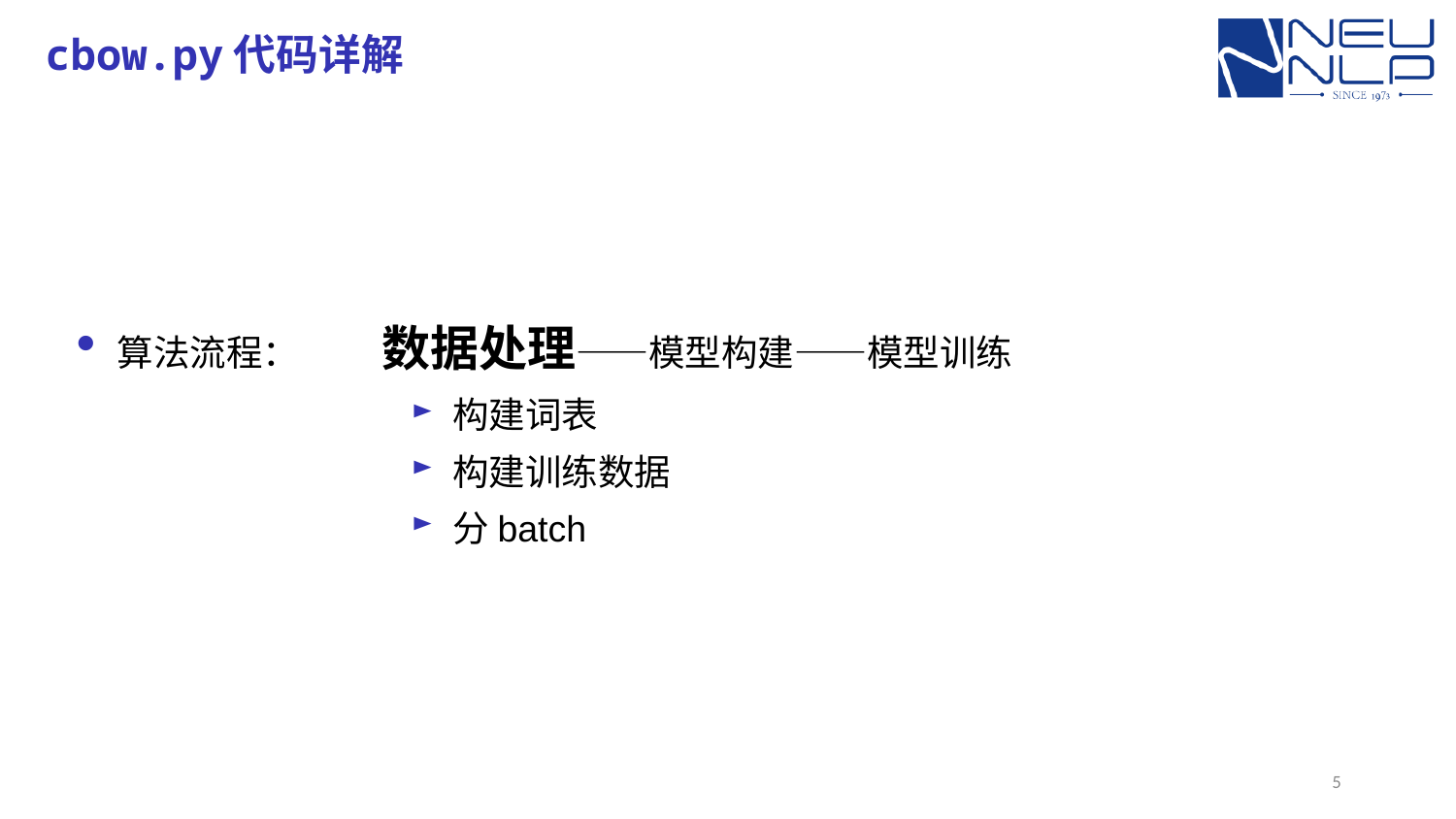

# cbow.py代码详解
算法流程：          数据处理——模型构建——模型训练
构建词表
构建训练数据
分batch
5